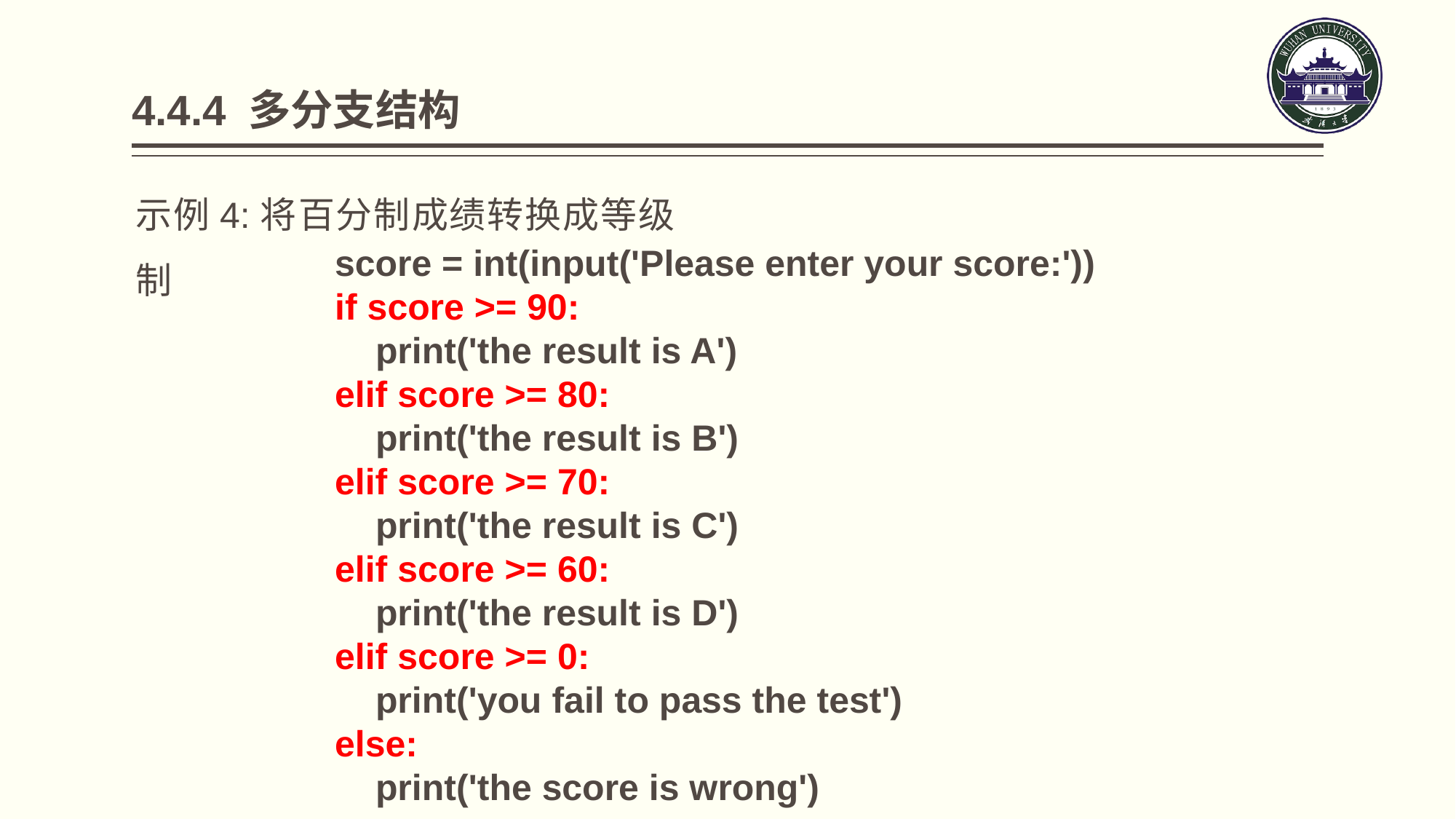

# 4.4.4 多分支结构
示例4:将百分制成绩转换成等级制
score = int(input('Please enter your score:'))
if score >= 90:
    print('the result is A')
elif score >= 80:
    print('the result is B')
elif score >= 70:
    print('the result is C')
elif score >= 60:
    print('the result is D')
elif score >= 0:
    print('you fail to pass the test')
else:
    print('the score is wrong')